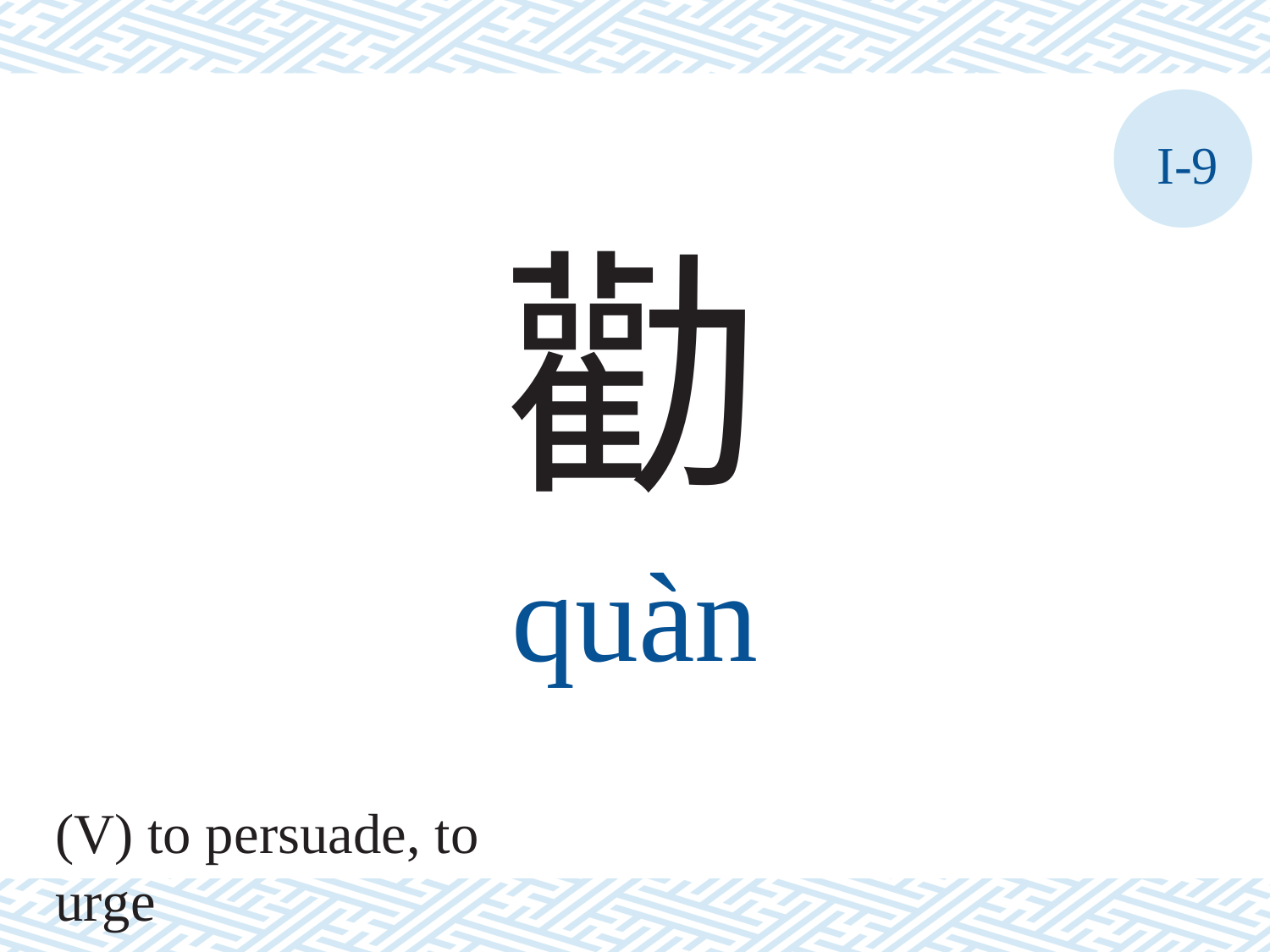

I-9
勸
quàn
(V) to persuade, to urge